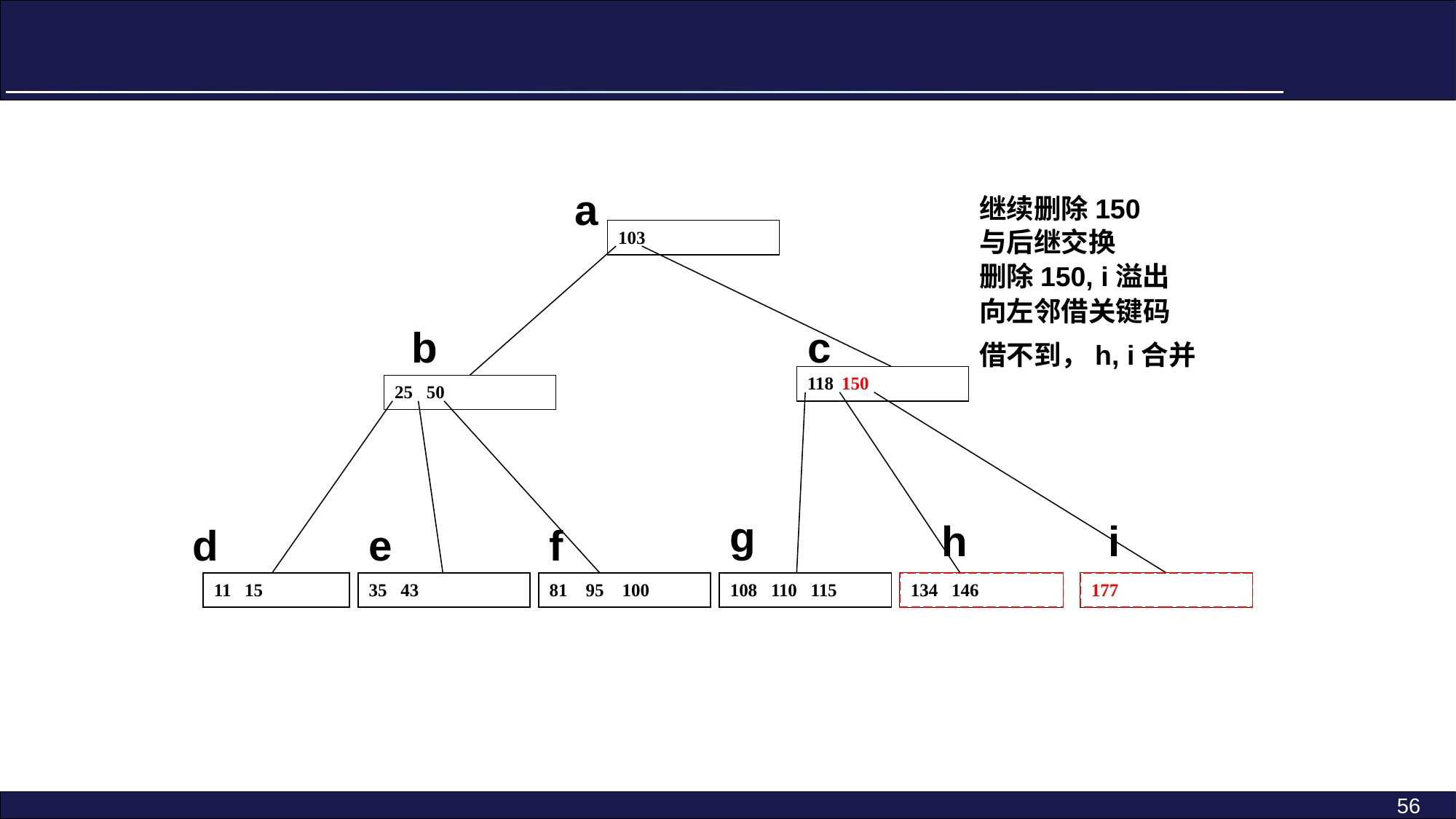

a
继续删除150
与后继交换
103

删除150, i溢出
向左邻借关键码
b
c
借不到，h, i合并
118
150
25   50

g
 h
i
d
e
f
11   15
35   43
81    95    100
108   110   115
134  146
134   146
     177
177
156
56